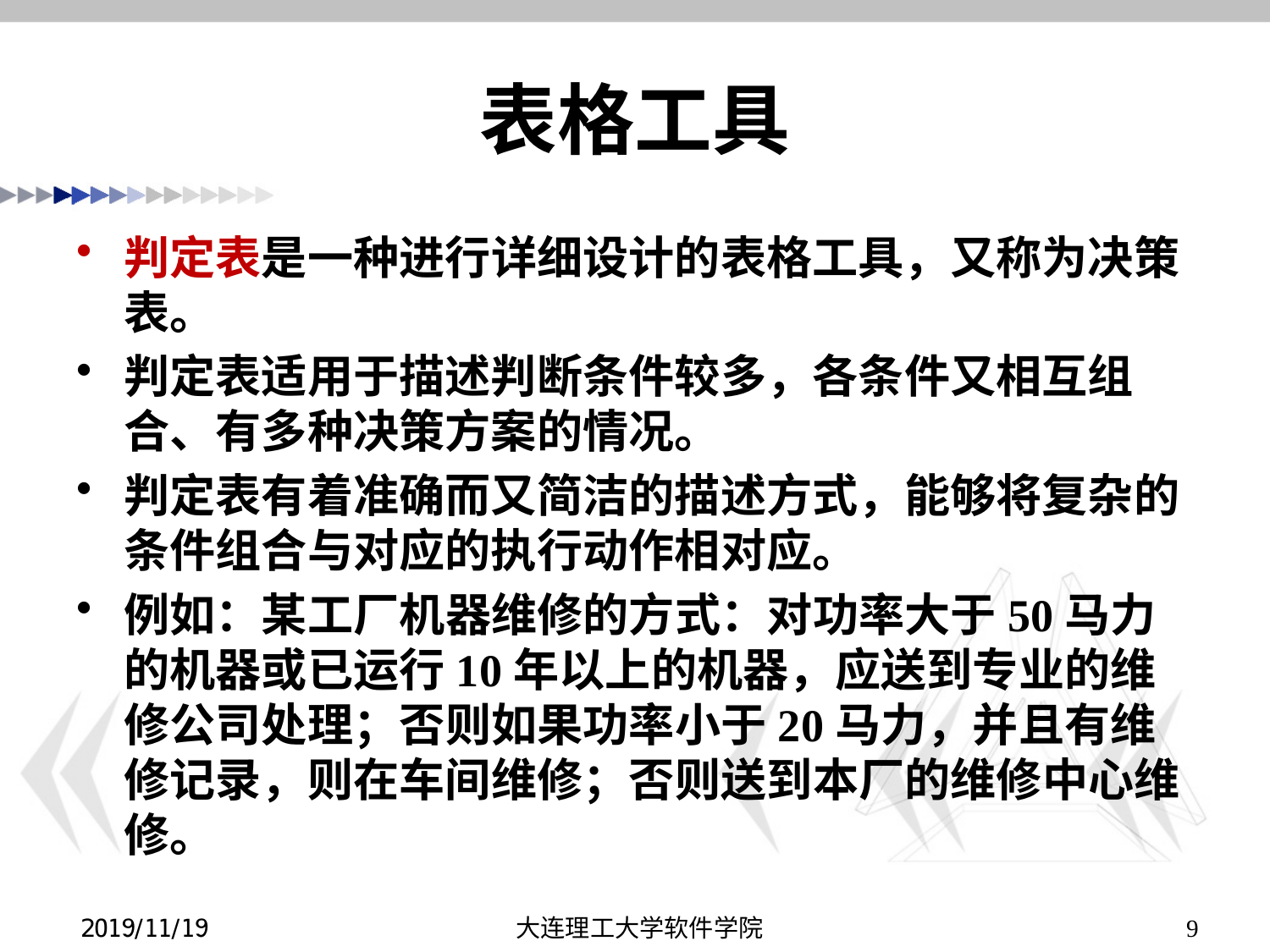

# 表格工具
判定表是一种进行详细设计的表格工具，又称为决策表。
判定表适用于描述判断条件较多，各条件又相互组合、有多种决策方案的情况。
判定表有着准确而又简洁的描述方式，能够将复杂的条件组合与对应的执行动作相对应。
例如：某工厂机器维修的方式：对功率大于50马力的机器或已运行10年以上的机器，应送到专业的维修公司处理；否则如果功率小于20马力，并且有维修记录，则在车间维修；否则送到本厂的维修中心维修。
2019/11/19
大连理工大学软件学院
9